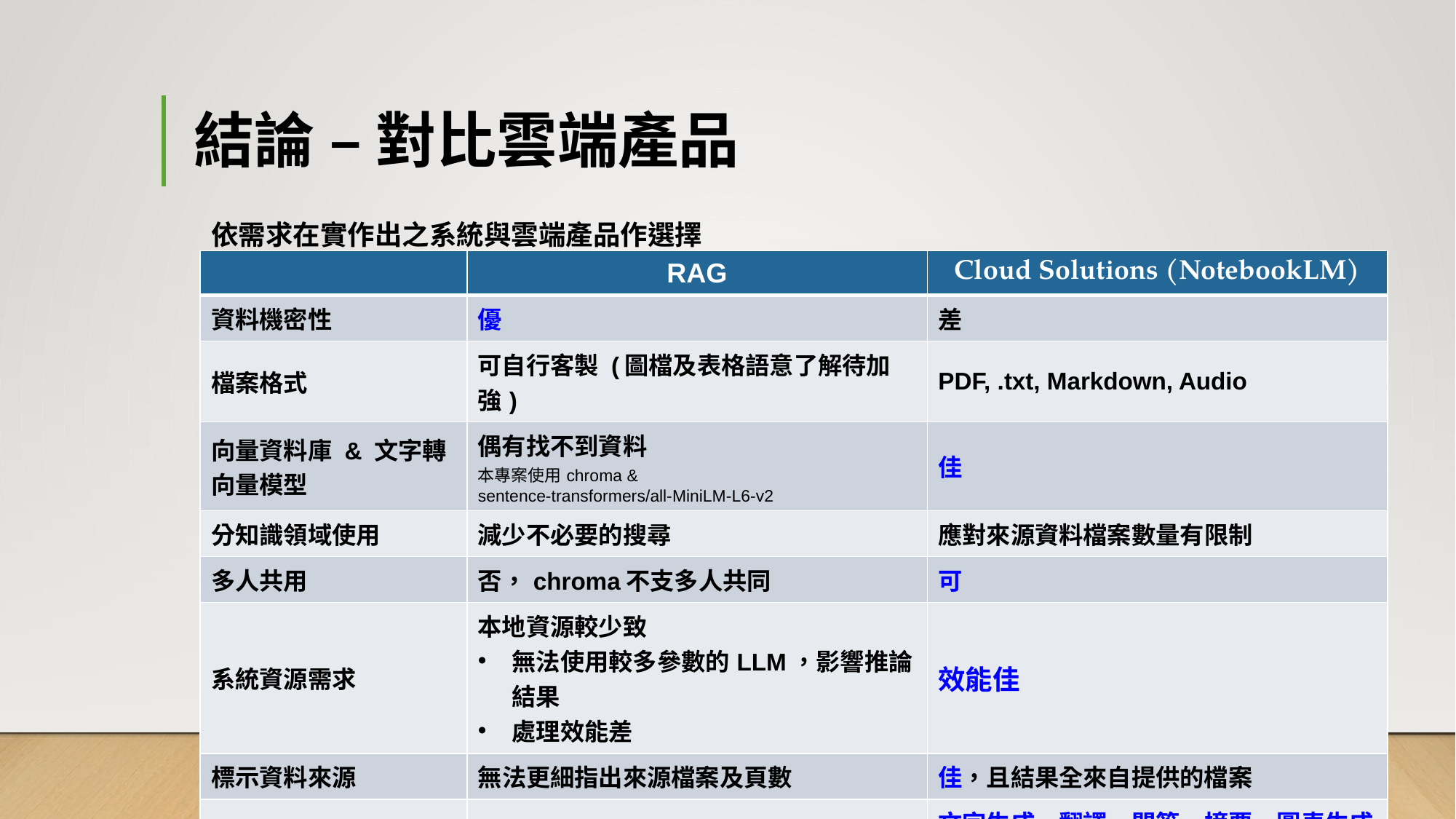

# 結論 – 對比雲端產品
依需求在實作出之系統與雲端產品作選擇
|  | RAG | Cloud Solutions (NotebookLM) |
| --- | --- | --- |
| 資料機密性 | 優 | 差 |
| 檔案格式 | 可自行客製 (圖檔及表格語意了解待加強) | PDF, .txt, Markdown, Audio |
| 向量資料庫 & 文字轉向量模型 | 偶有找不到資料 本專案使用chroma & sentence-transformers/all-MiniLM-L6-v2 | 佳 |
| 分知識領域使用 | 減少不必要的搜尋 | 應對來源資料檔案數量有限制 |
| 多人共用 | 否，chroma不支多人共同 | 可 |
| 系統資源需求 | 本地資源較少致 無法使用較多參數的LLM，影響推論結果 處理效能差 | 效能佳 |
| 標示資料來源 | 無法更細指出來源檔案及頁數 | 佳，且結果全來自提供的檔案 |
| 功能多樣性 | 僅提供問答式 | 文字生成、翻譯、問答、摘要、圖表生成、新增筆記。 |